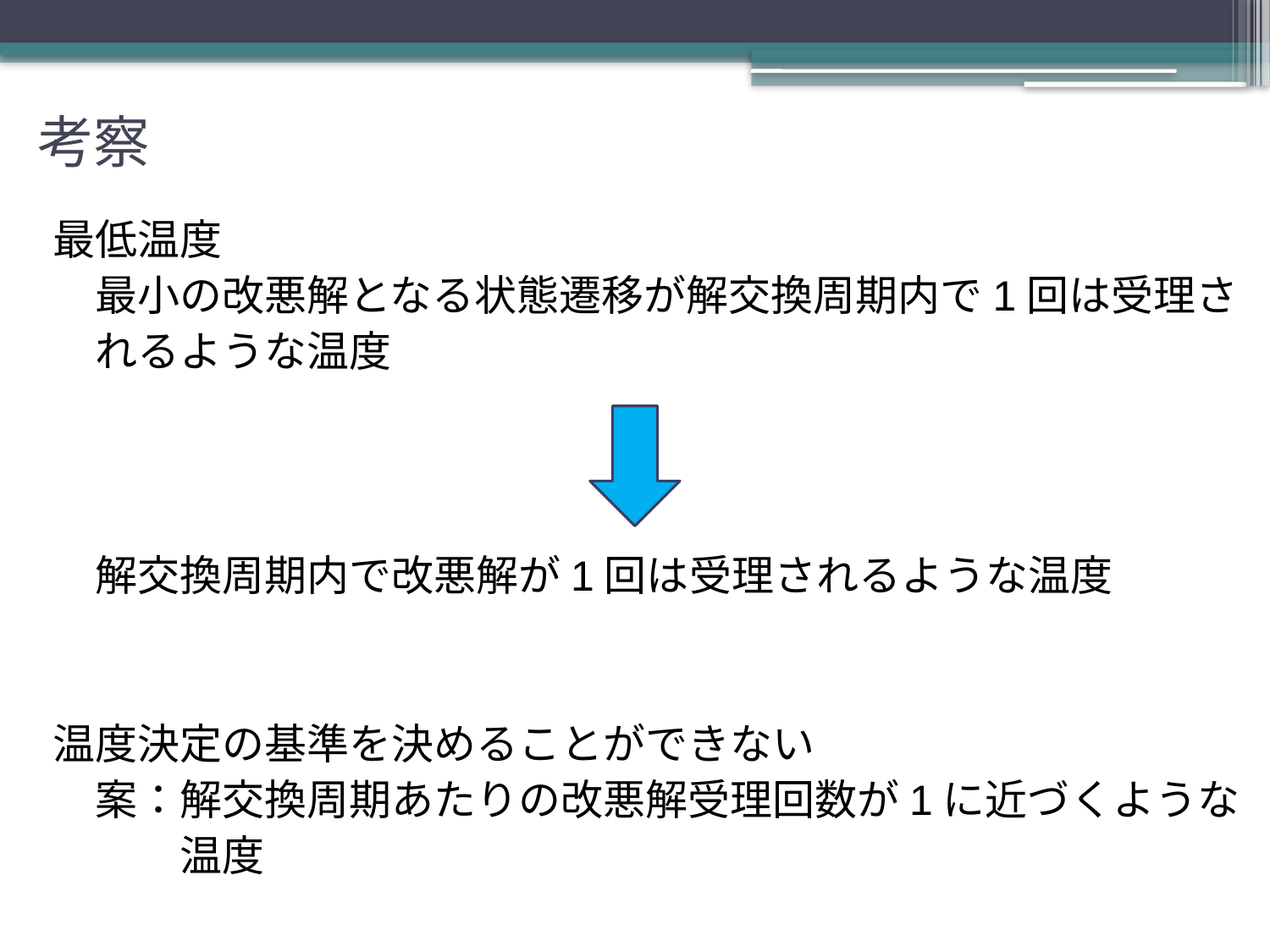

# 考察
最低温度
　最小の改悪解となる状態遷移が解交換周期内で1回は受理さ
　れるような温度

　解交換周期内で改悪解が1回は受理されるような温度

温度決定の基準を決めることができない
　案：解交換周期あたりの改悪解受理回数が1に近づくような
　　　温度